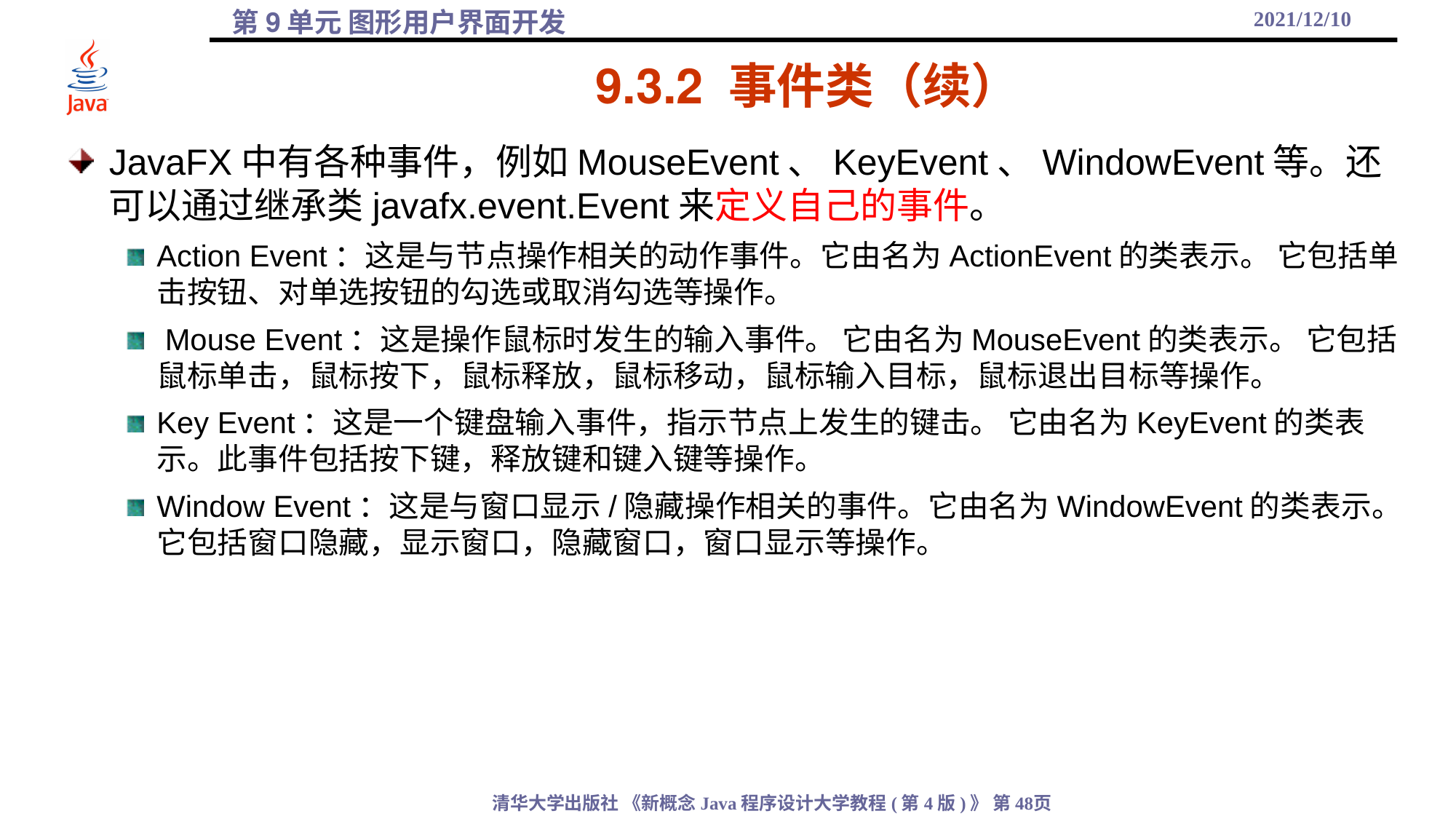

2021/12/10
# 9.3.2 事件类（续）
JavaFX中有各种事件，例如MouseEvent、KeyEvent、WindowEvent等。还可以通过继承类javafx.event.Event来定义自己的事件。
Action Event：这是与节点操作相关的动作事件。它由名为ActionEvent的类表示。 它包括单击按钮、对单选按钮的勾选或取消勾选等操作。
 Mouse Event：这是操作鼠标时发生的输入事件。 它由名为MouseEvent的类表示。 它包括鼠标单击，鼠标按下，鼠标释放，鼠标移动，鼠标输入目标，鼠标退出目标等操作。
Key Event：这是一个键盘输入事件，指示节点上发生的键击。 它由名为KeyEvent的类表示。此事件包括按下键，释放键和键入键等操作。
Window Event：这是与窗口显示/隐藏操作相关的事件。它由名为WindowEvent的类表示。 它包括窗口隐藏，显示窗口，隐藏窗口，窗口显示等操作。